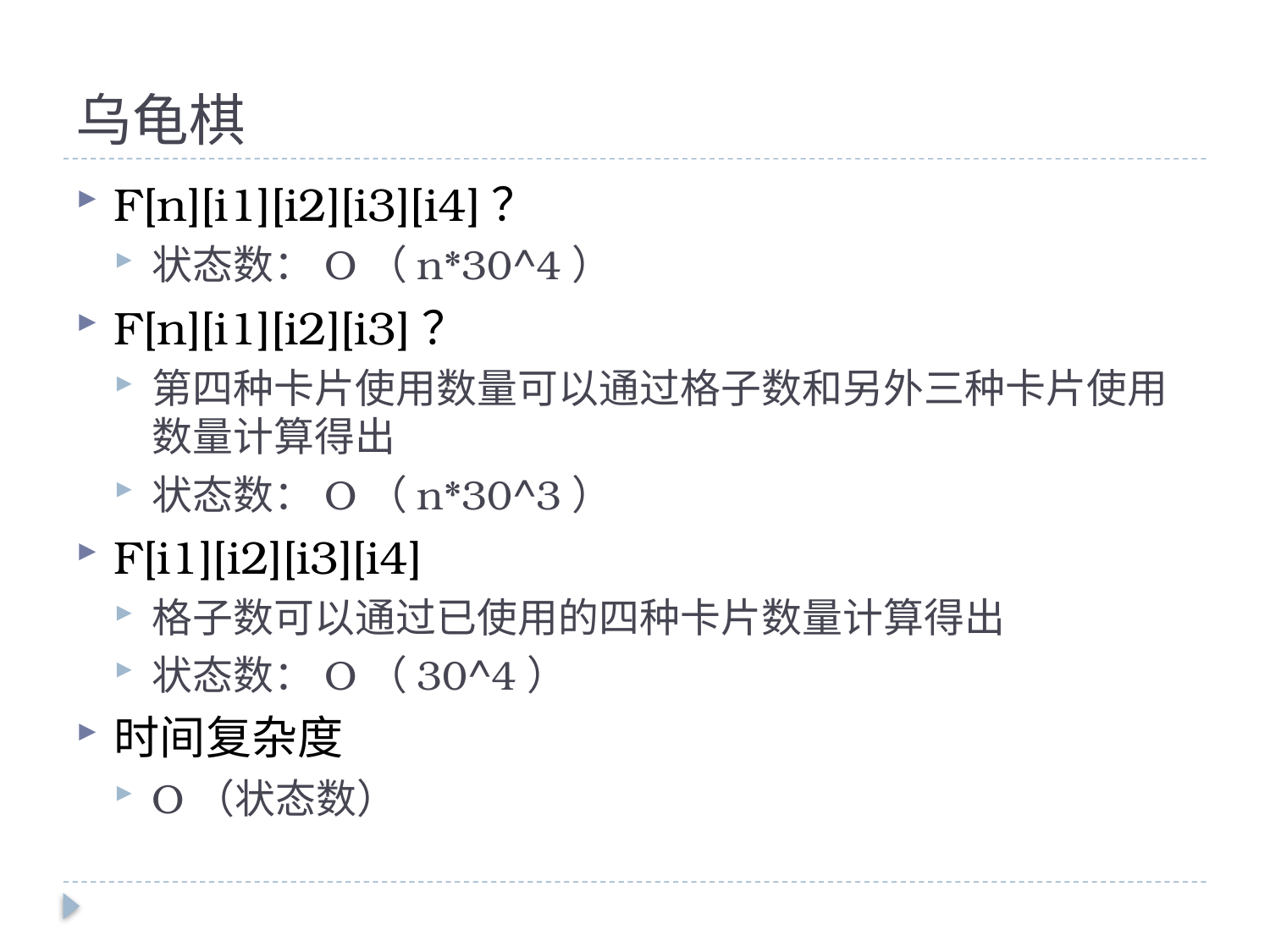

# 乌龟棋
F[n][i1][i2][i3][i4]？
状态数：O（n*30^4）
F[n][i1][i2][i3]？
第四种卡片使用数量可以通过格子数和另外三种卡片使用数量计算得出
状态数：O（n*30^3）
F[i1][i2][i3][i4]
格子数可以通过已使用的四种卡片数量计算得出
状态数：O（30^4）
时间复杂度
O（状态数）